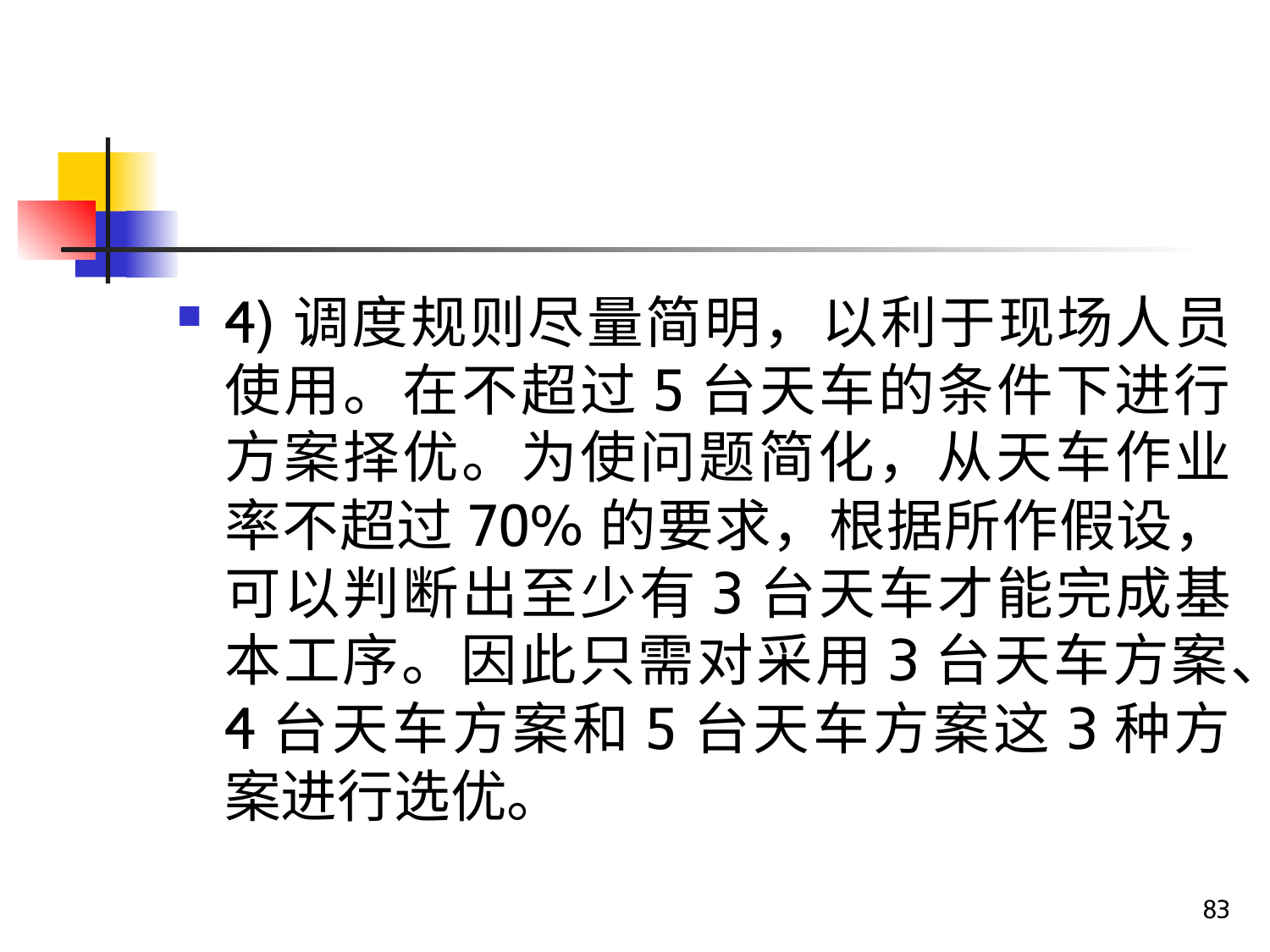

#
4)调度规则尽量简明，以利于现场人员使用。在不超过5台天车的条件下进行方案择优。为使问题简化，从天车作业率不超过70%的要求，根据所作假设，可以判断出至少有3台天车才能完成基本工序。因此只需对采用3台天车方案、4台天车方案和5台天车方案这3种方案进行选优。
83